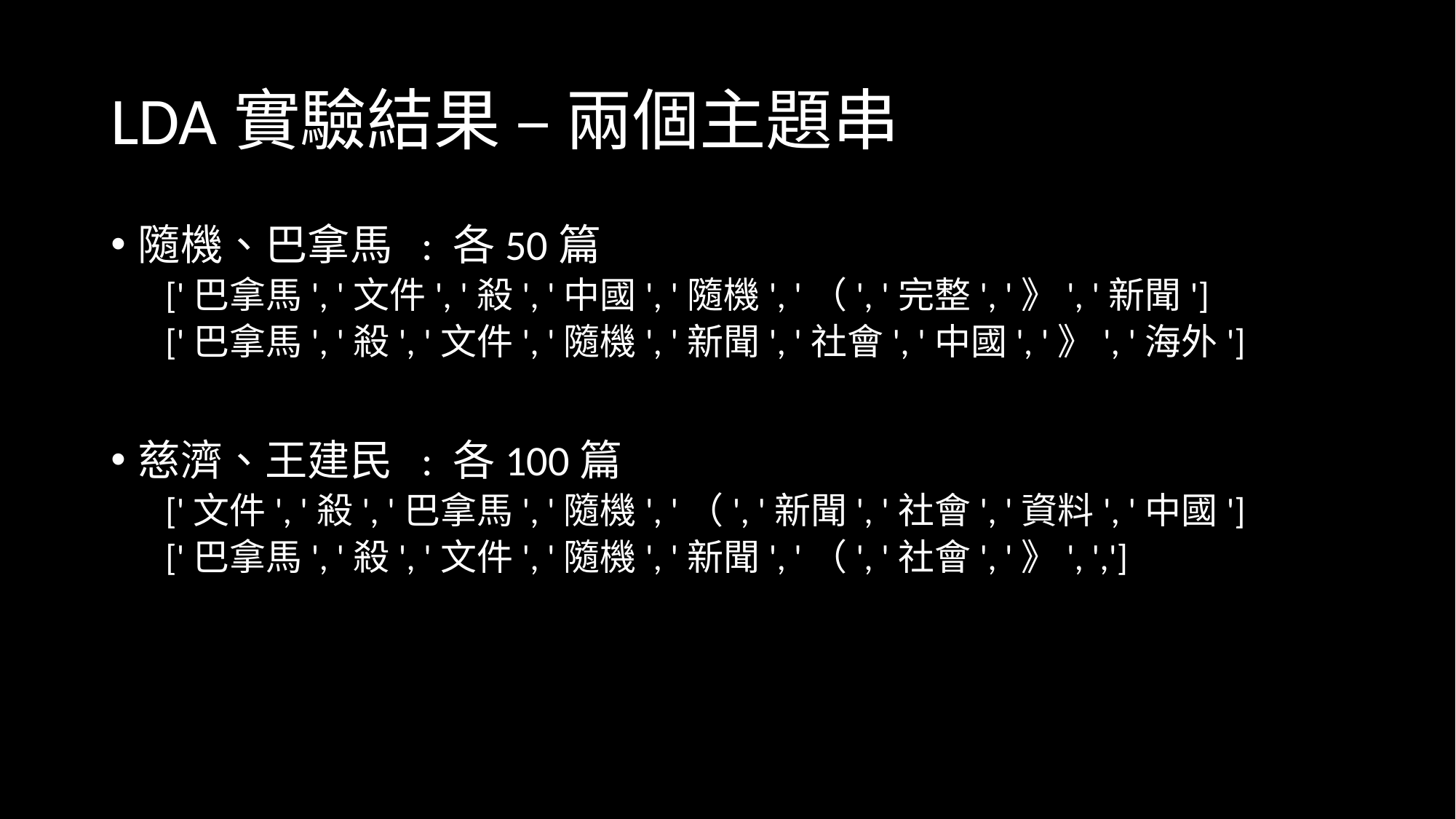

# LDA實驗結果 – 兩個主題串
隨機、巴拿馬  : 各50篇
['巴拿馬', '文件', '殺', '中國', '隨機', '（', '完整', '》', '新聞']
['巴拿馬', '殺', '文件', '隨機', '新聞', '社會', '中國', '》', '海外']

慈濟、王建民  : 各100篇
['文件', '殺', '巴拿馬', '隨機', '（', '新聞', '社會', '資料', '中國']
['巴拿馬', '殺', '文件', '隨機', '新聞', '（', '社會', '》', ',']